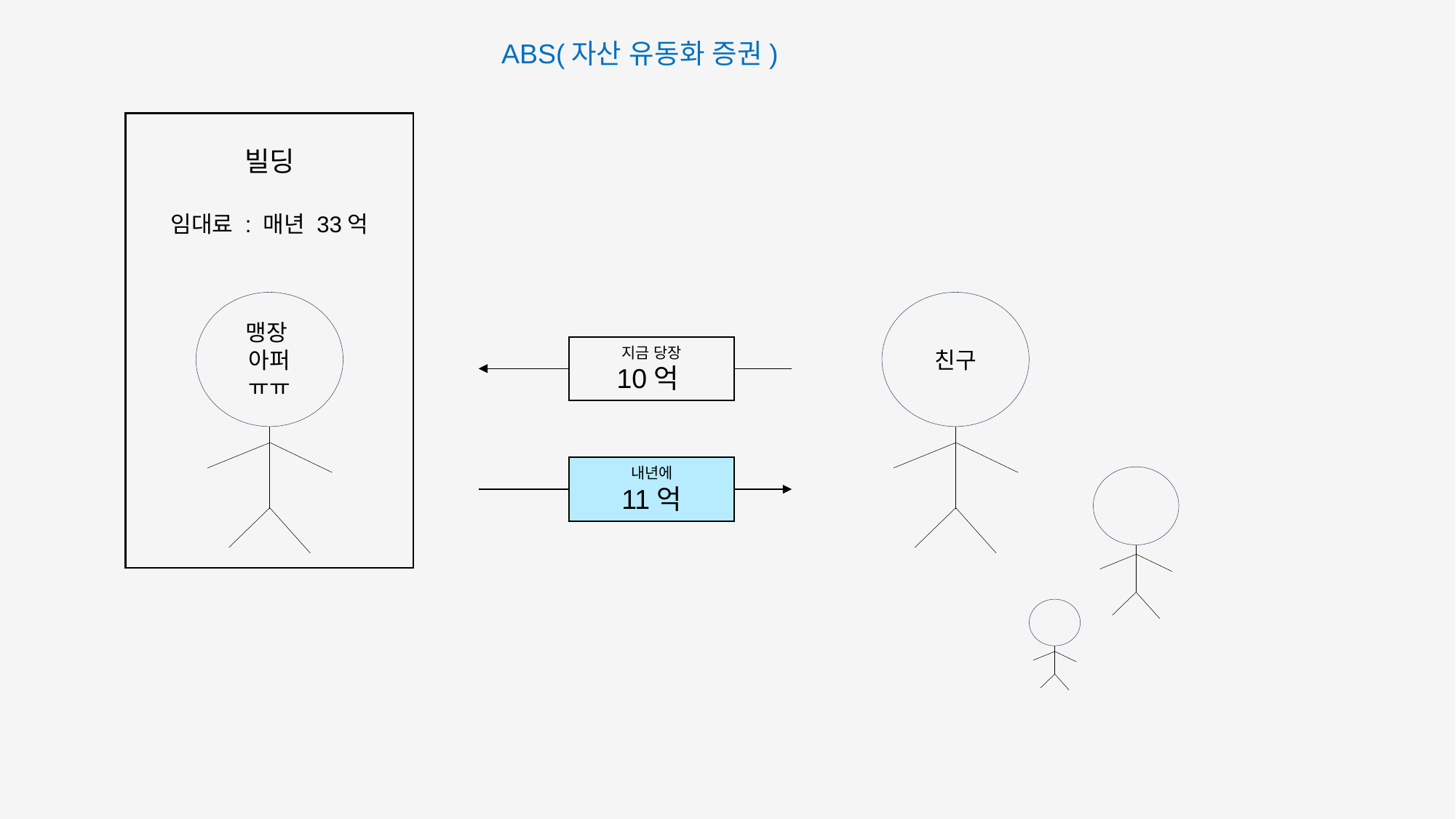

ABS(자산 유동화 증권)

빌딩

임대료 : 매년 33억

맹장
아퍼
ㅠㅠ
친구
지금 당장
10억
내년에
11억